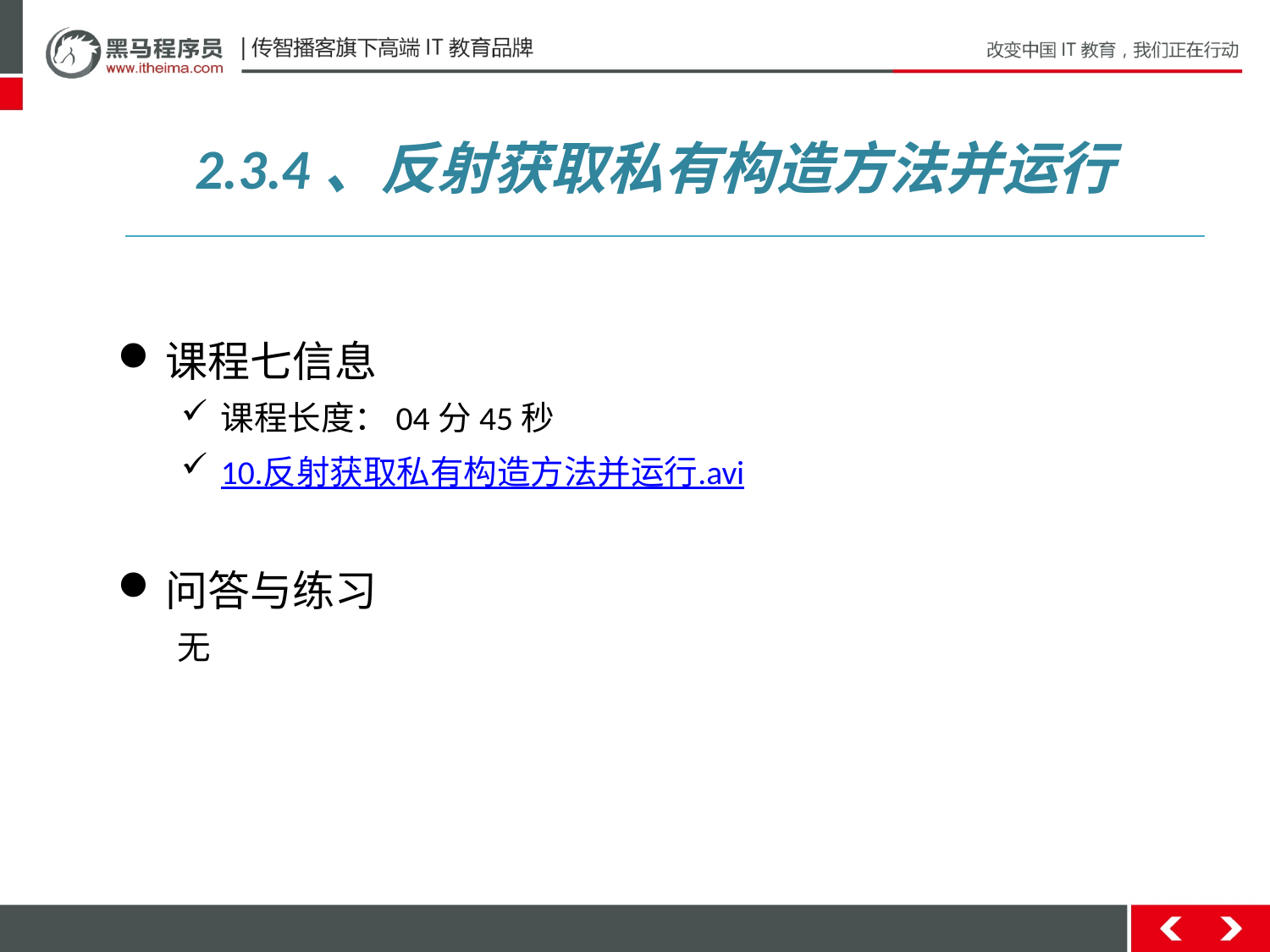

2.3.4、反射获取私有构造方法并运行

课程七信息
课程长度：04分45秒
10.反射获取私有构造方法并运行.avi

问答与练习
       无